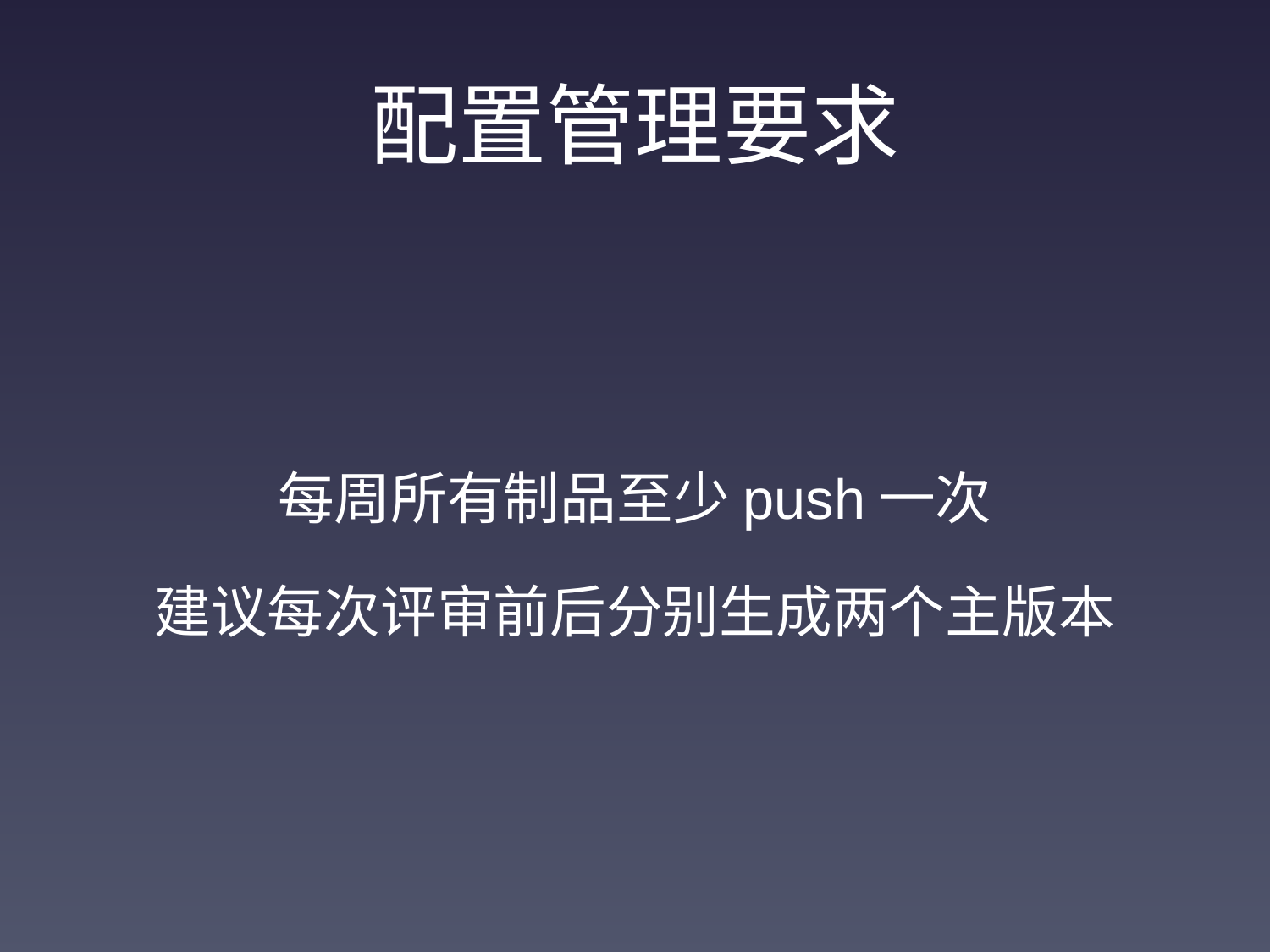

# 配置管理要求
每周所有制品至少push一次
建议每次评审前后分别生成两个主版本